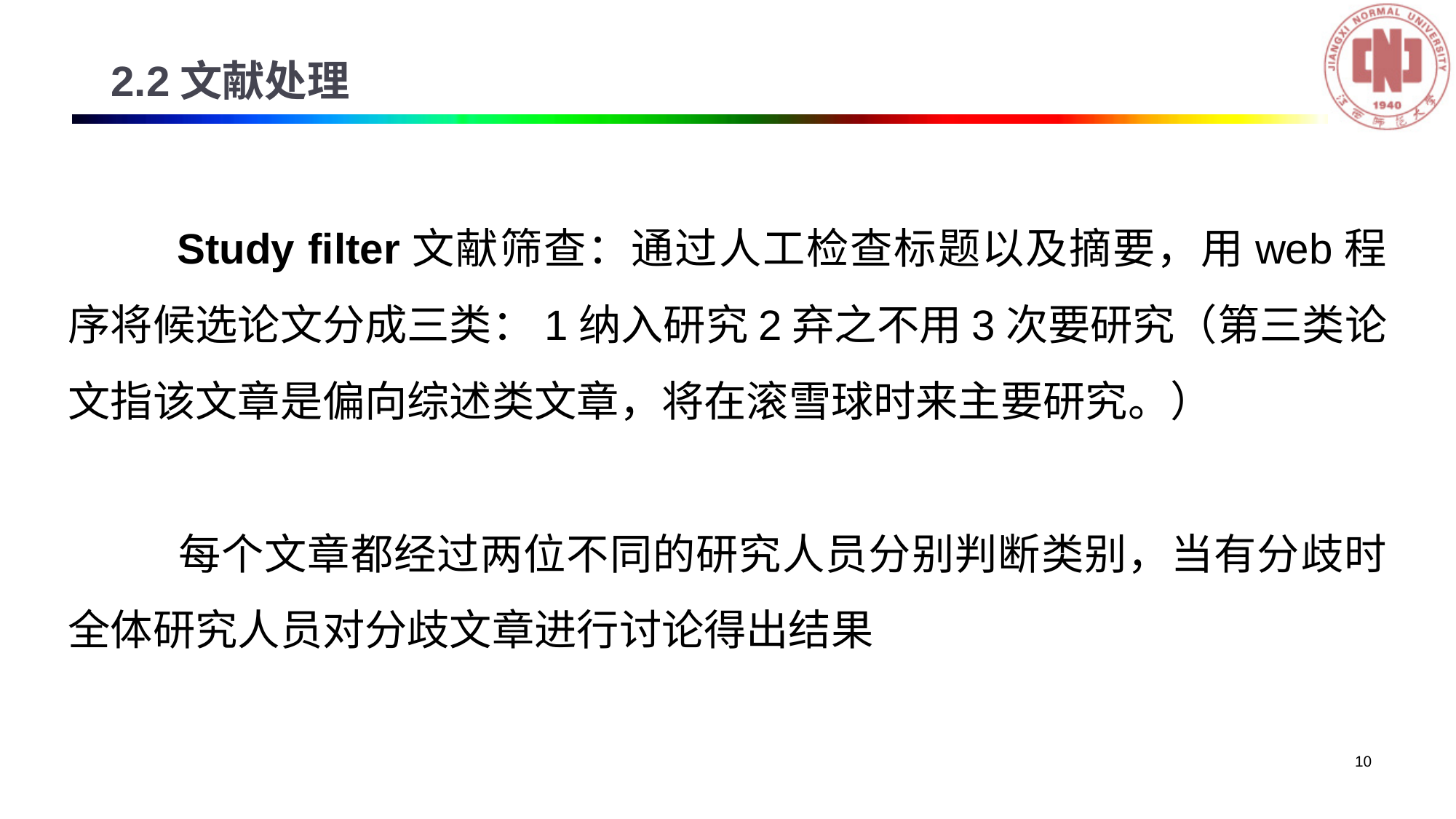

2.2文献处理
	Study filter文献筛查：通过人工检查标题以及摘要，用web程序将候选论文分成三类：1纳入研究2弃之不用3次要研究（第三类论文指该文章是偏向综述类文章，将在滚雪球时来主要研究。）

	每个文章都经过两位不同的研究人员分别判断类别，当有分歧时全体研究人员对分歧文章进行讨论得出结果
10